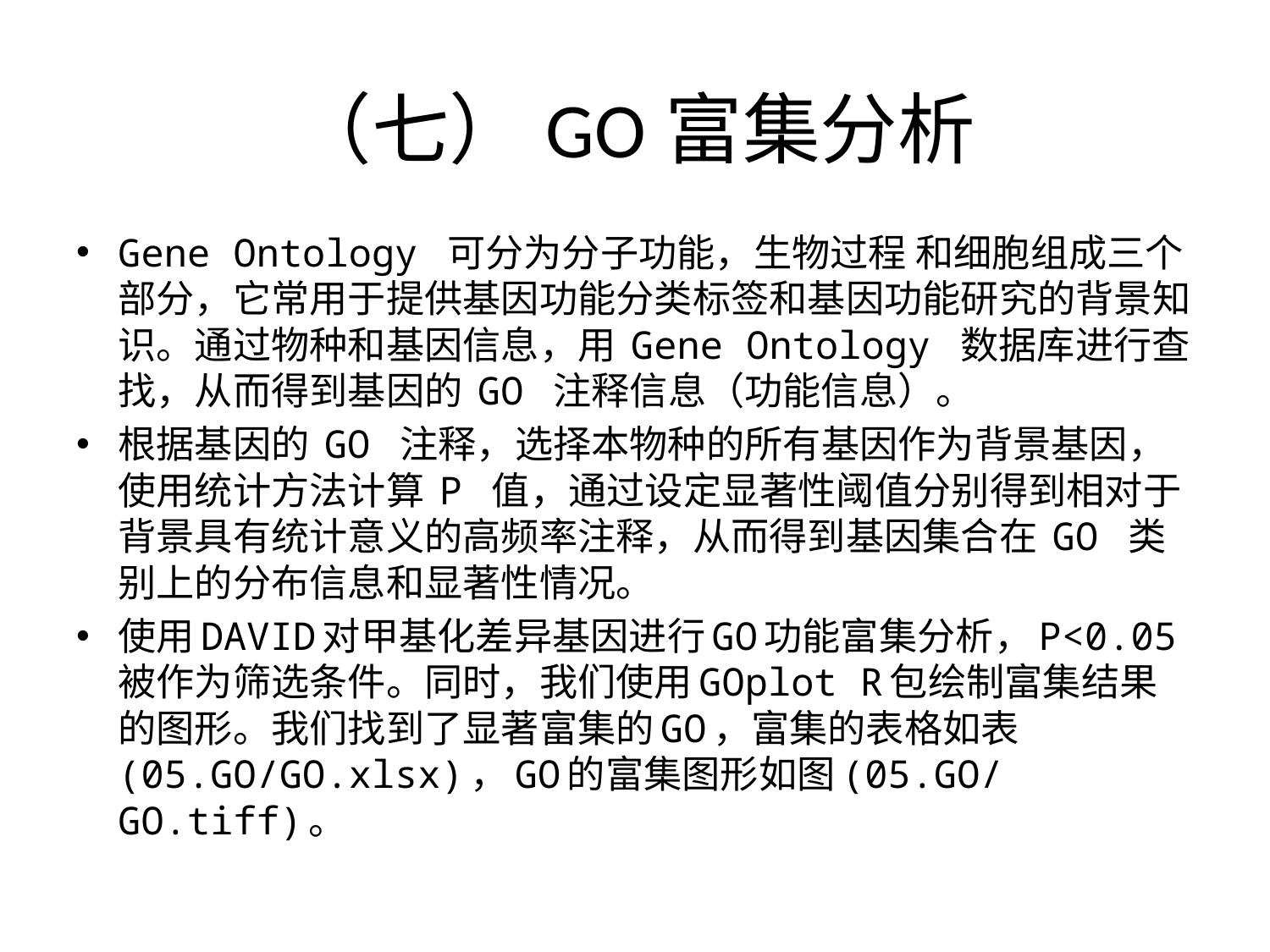

# （七）GO富集分析
Gene Ontology 可分为分子功能，生物过程 和细胞组成三个部分，它常用于提供基因功能分类标签和基因功能研究的背景知识。通过物种和基因信息，用 Gene Ontology 数据库进行查找，从而得到基因的 GO 注释信息（功能信息）。
根据基因的 GO 注释，选择本物种的所有基因作为背景基因，使用统计方法计算 P 值，通过设定显著性阈值分别得到相对于背景具有统计意义的高频率注释，从而得到基因集合在 GO 类别上的分布信息和显著性情况。
使用DAVID对甲基化差异基因进行GO功能富集分析，P<0.05被作为筛选条件。同时，我们使用GOplot R包绘制富集结果的图形。我们找到了显著富集的GO，富集的表格如表(05.GO/GO.xlsx)，GO的富集图形如图(05.GO/GO.tiff)。